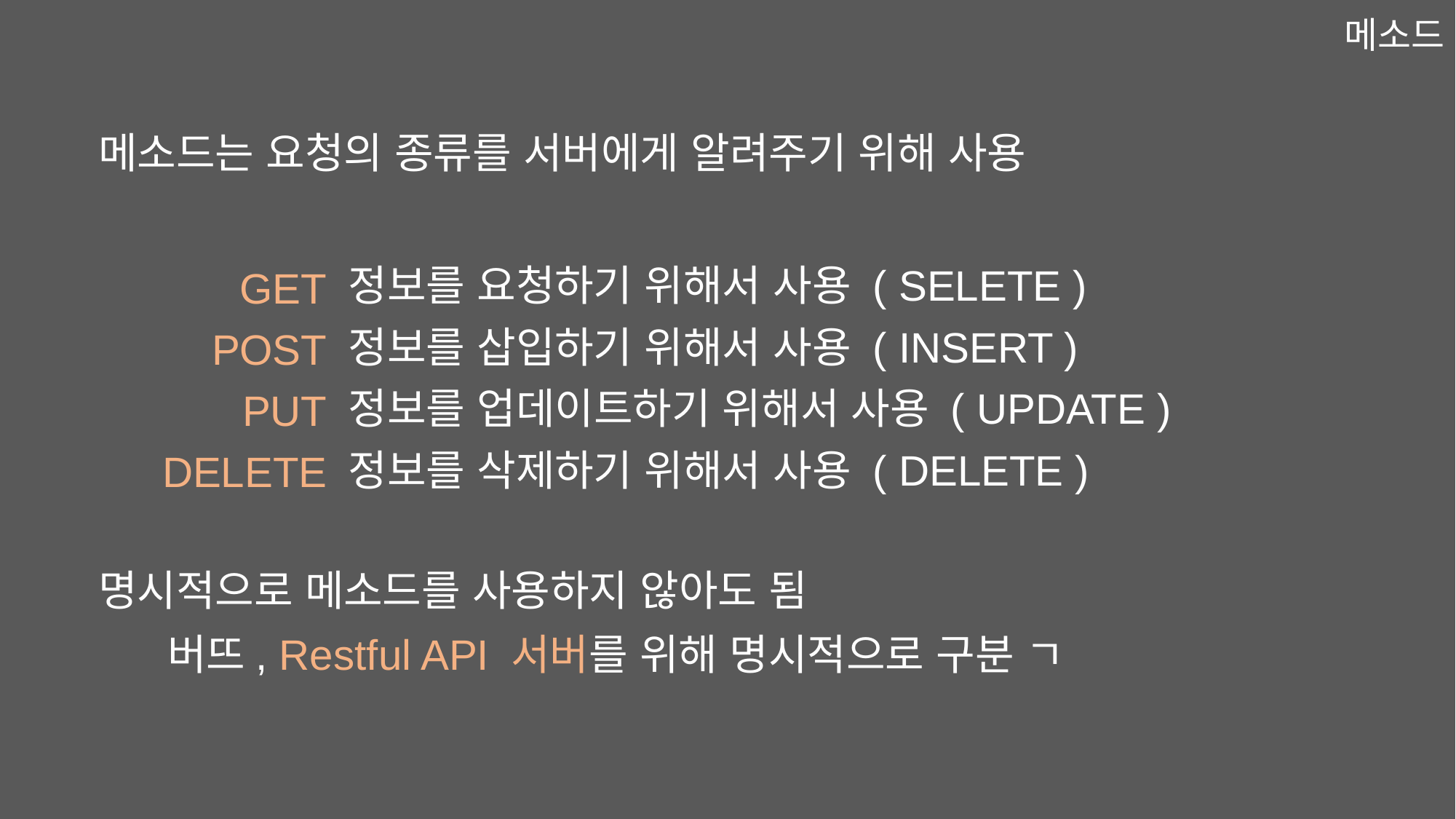

메소드
메소드는 요청의 종류를 서버에게 알려주기 위해 사용
GET
정보를 요청하기 위해서 사용 ( SELETE )
POST
정보를 삽입하기 위해서 사용 ( INSERT )
PUT
정보를 업데이트하기 위해서 사용 ( UPDATE )
DELETE
정보를 삭제하기 위해서 사용 ( DELETE )
명시적으로 메소드를 사용하지 않아도 됨
버뜨, Restful API 서버를 위해 명시적으로 구분 ㄱ